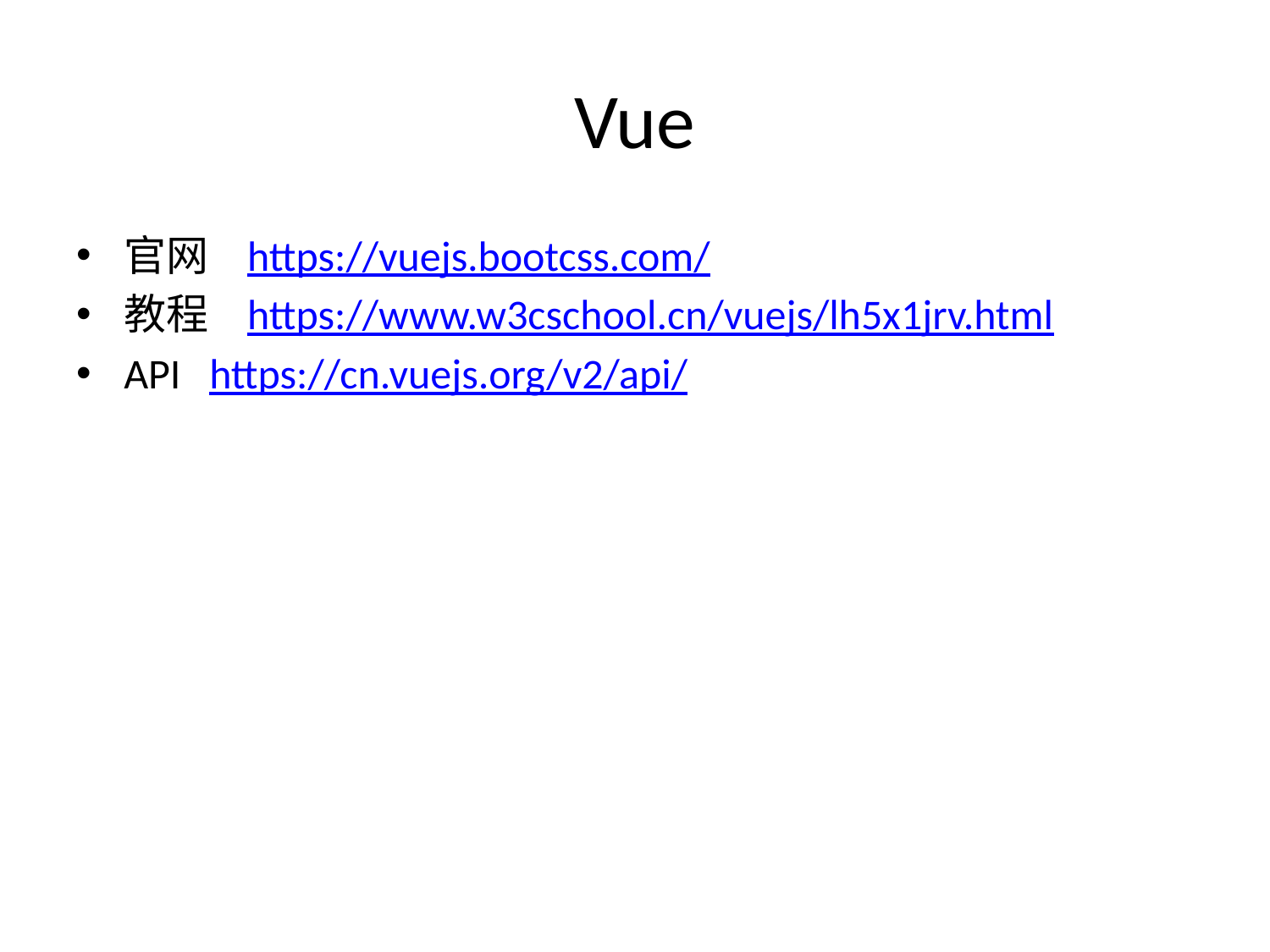

# Vue
官网   https://vuejs.bootcss.com/
教程   https://www.w3cschool.cn/vuejs/lh5x1jrv.html
API   https://cn.vuejs.org/v2/api/